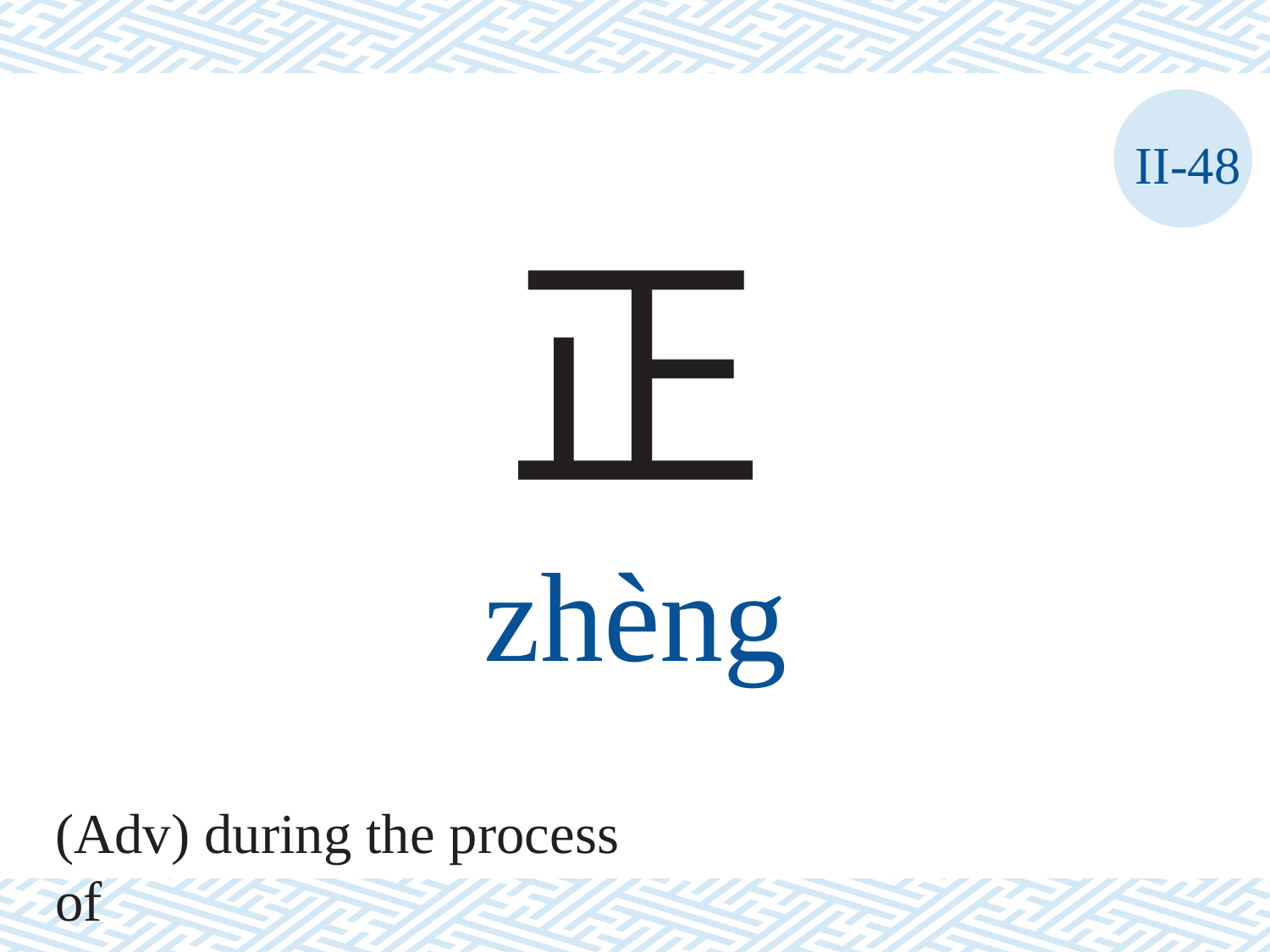

II-48
正
zhèng
(Adv) during the process of